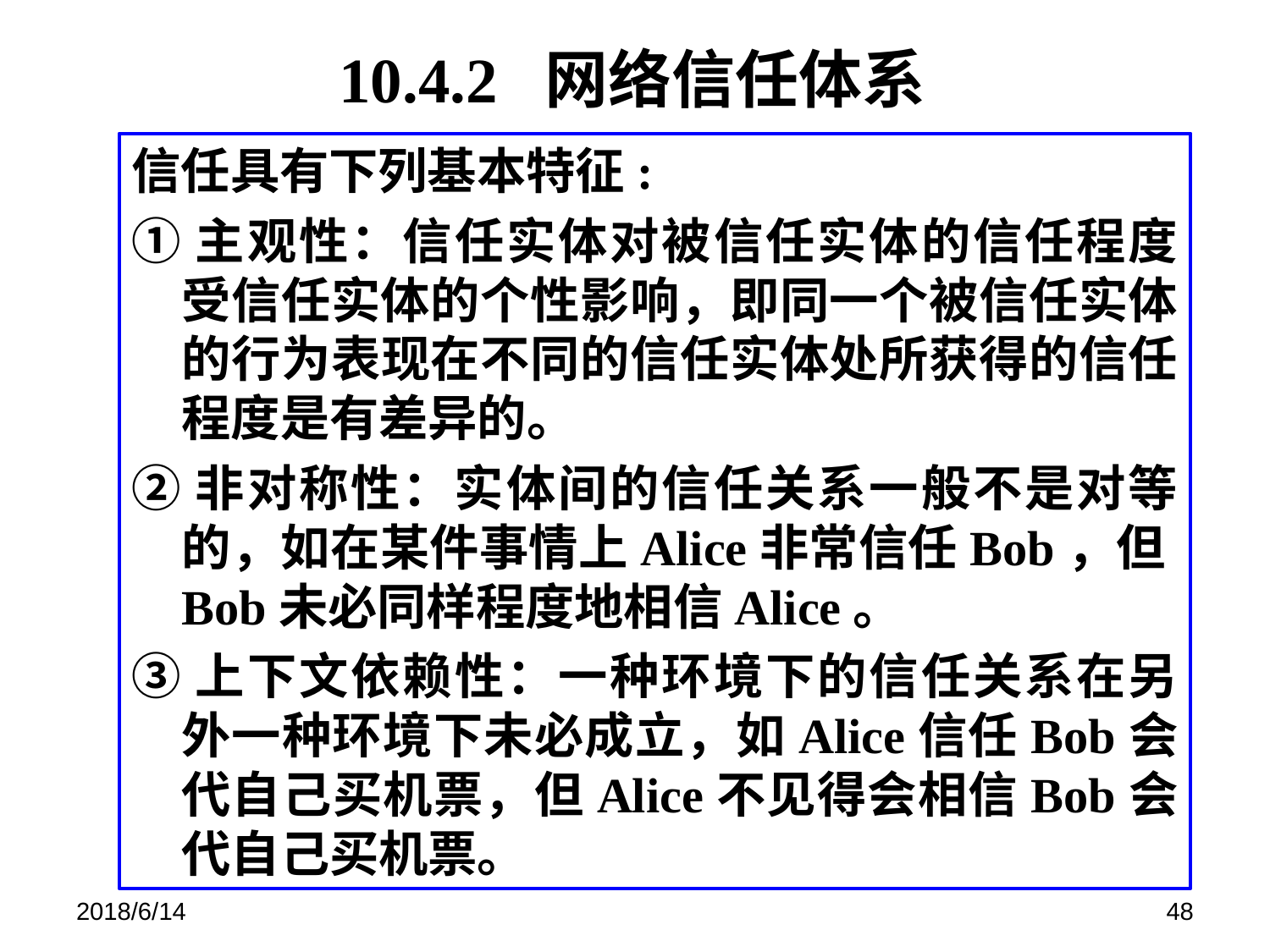

# 10.4.2  网络信任体系
信任具有下列基本特征:
①主观性：信任实体对被信任实体的信任程度受信任实体的个性影响，即同一个被信任实体的行为表现在不同的信任实体处所获得的信任程度是有差异的。
②非对称性：实体间的信任关系一般不是对等的，如在某件事情上Alice非常信任Bob，但Bob未必同样程度地相信Alice。
③上下文依赖性：一种环境下的信任关系在另外一种环境下未必成立，如Alice信任Bob会代自己买机票，但Alice不见得会相信Bob会代自己买机票。
2018/6/14
48